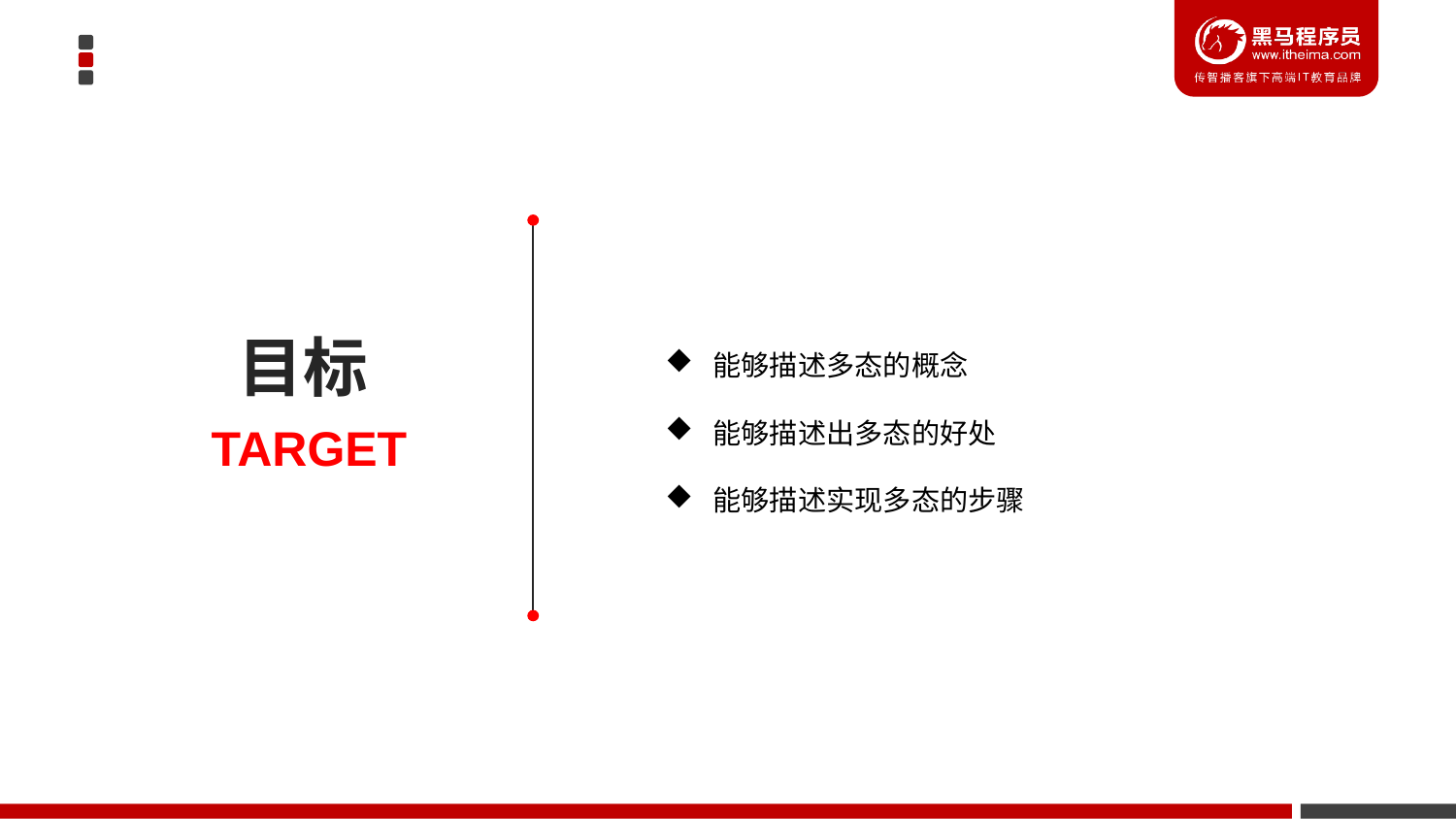

目标
 能够描述多态的概念
 能够描述出多态的好处
 能够描述实现多态的步骤
TARGET